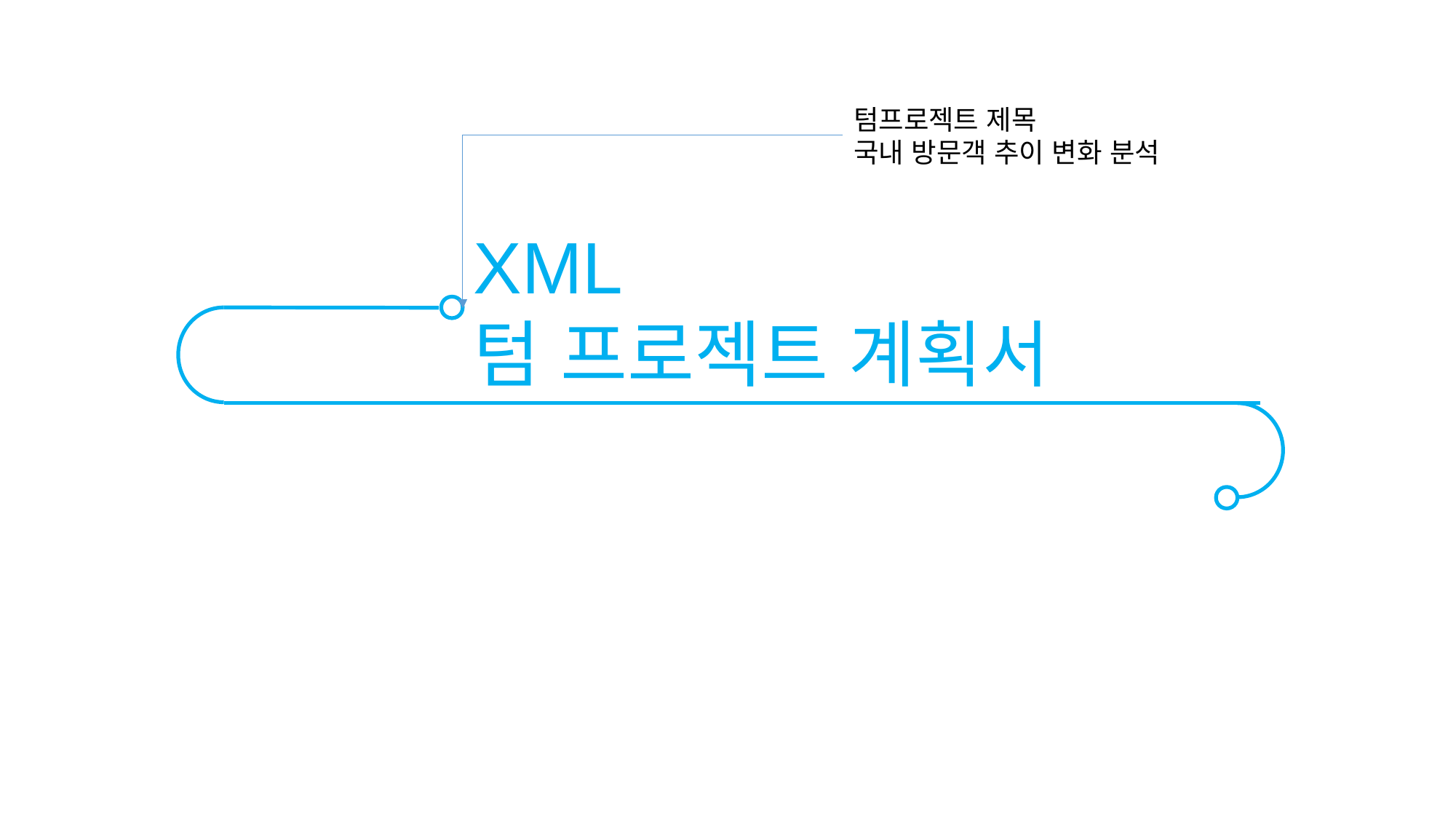

텀프로젝트 제목
국내 방문객 추이 변화 분석
XML
텀 프로젝트 계획서